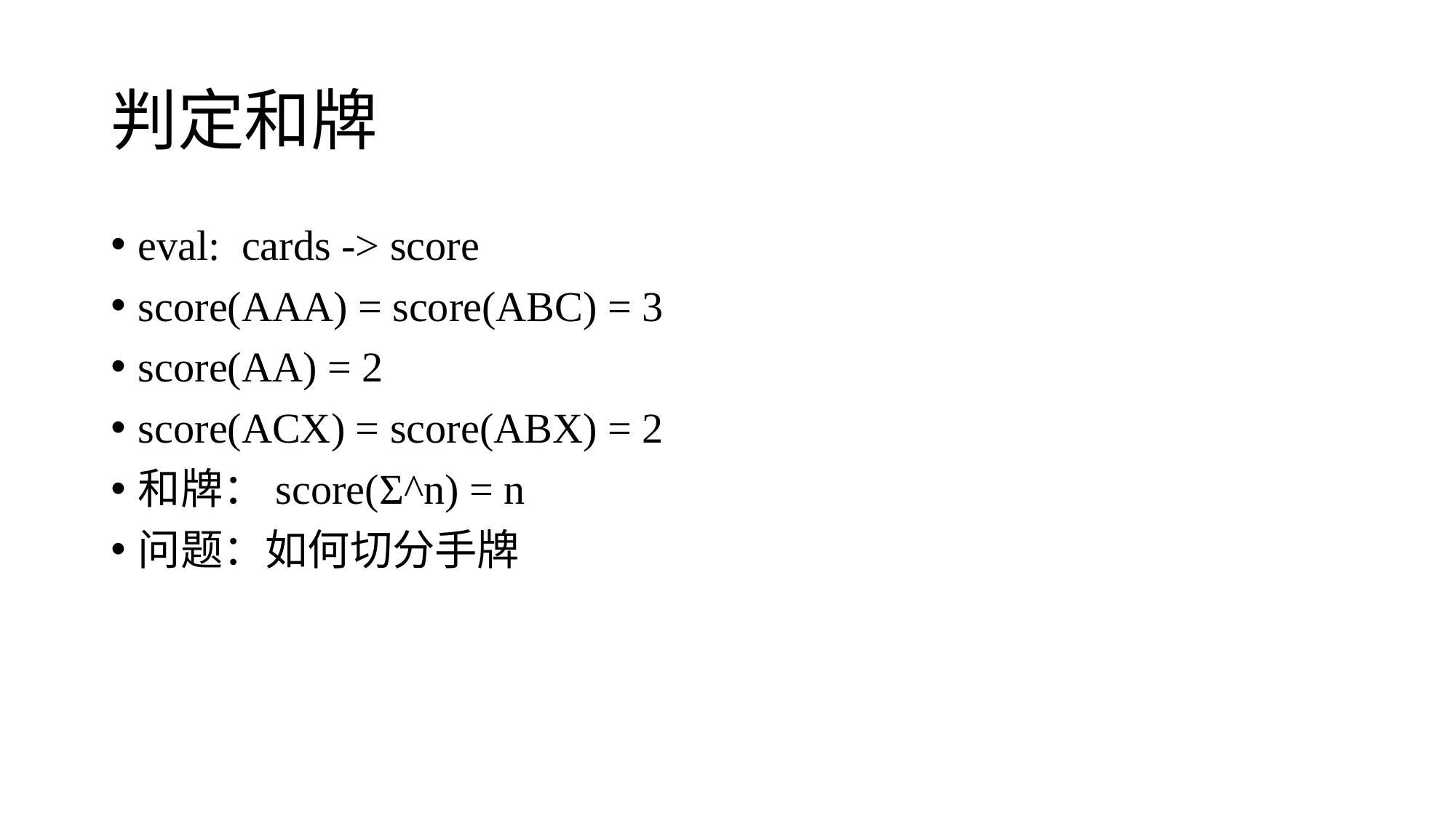

# 判定和牌
eval:  cards -> score
score(AAA) = score(ABC) = 3
score(AA) = 2
score(ACX) = score(ABX) = 2
和牌：score(Σ^n) = n
问题：如何切分手牌